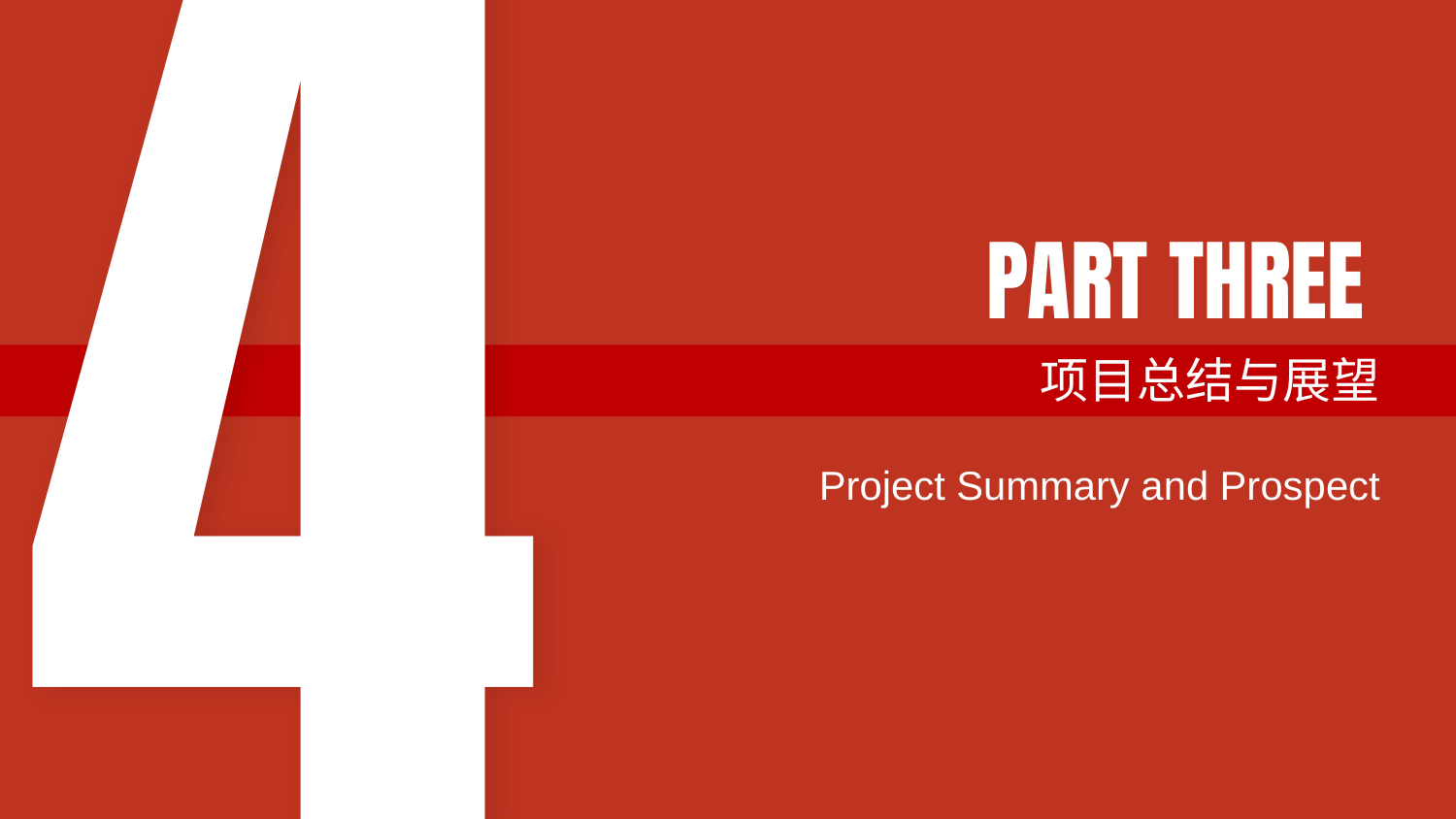

4
PART THREE
项目总结与展望

Project Summary and Prospect